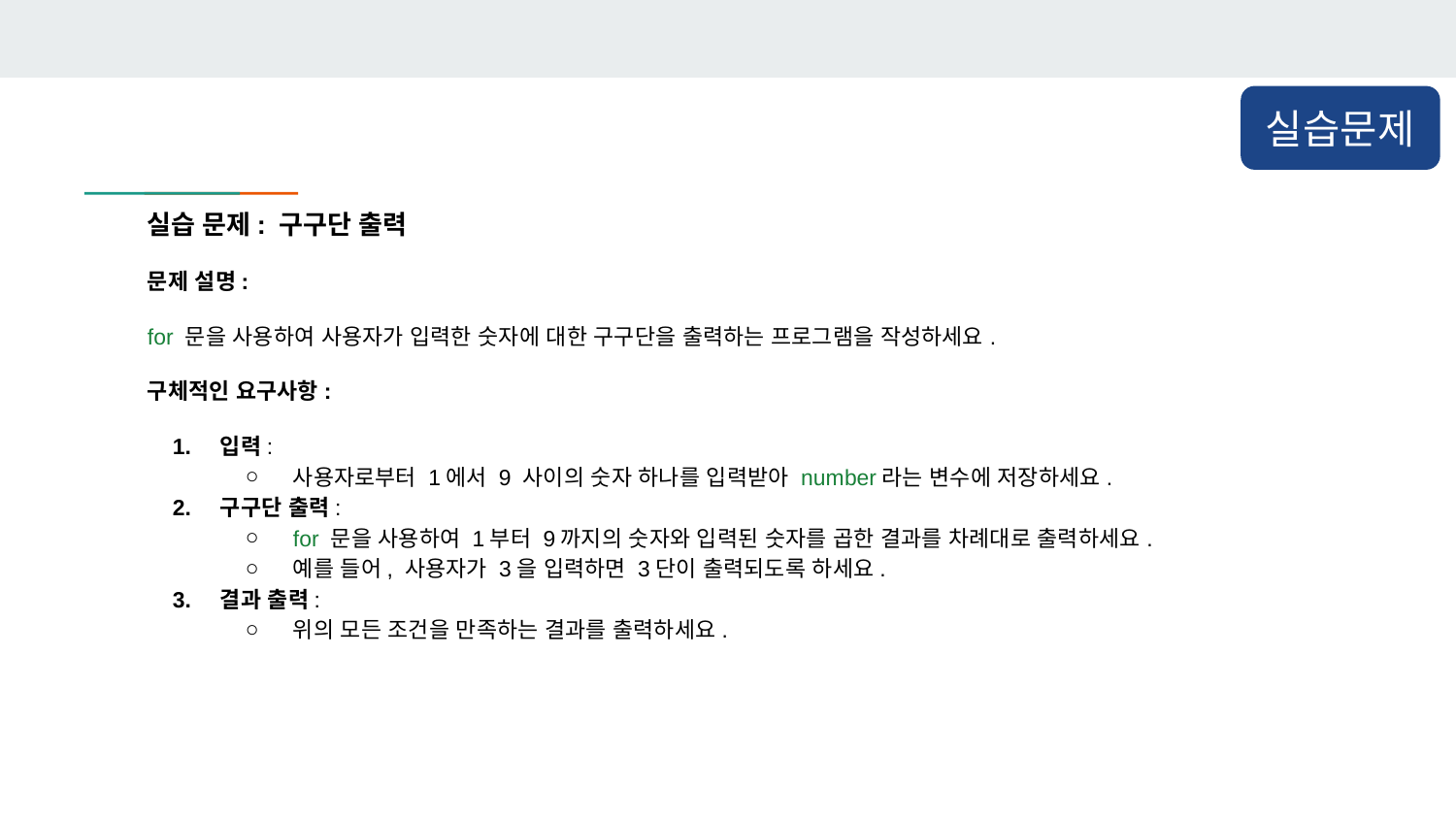

실습문제
실습 문제: 구구단 출력
문제 설명:
for 문을 사용하여 사용자가 입력한 숫자에 대한 구구단을 출력하는 프로그램을 작성하세요.
구체적인 요구사항:
입력:
사용자로부터 1에서 9 사이의 숫자 하나를 입력받아 number라는 변수에 저장하세요.
구구단 출력:
for 문을 사용하여 1부터 9까지의 숫자와 입력된 숫자를 곱한 결과를 차례대로 출력하세요.
예를 들어, 사용자가 3을 입력하면 3단이 출력되도록 하세요.
결과 출력:
위의 모든 조건을 만족하는 결과를 출력하세요.